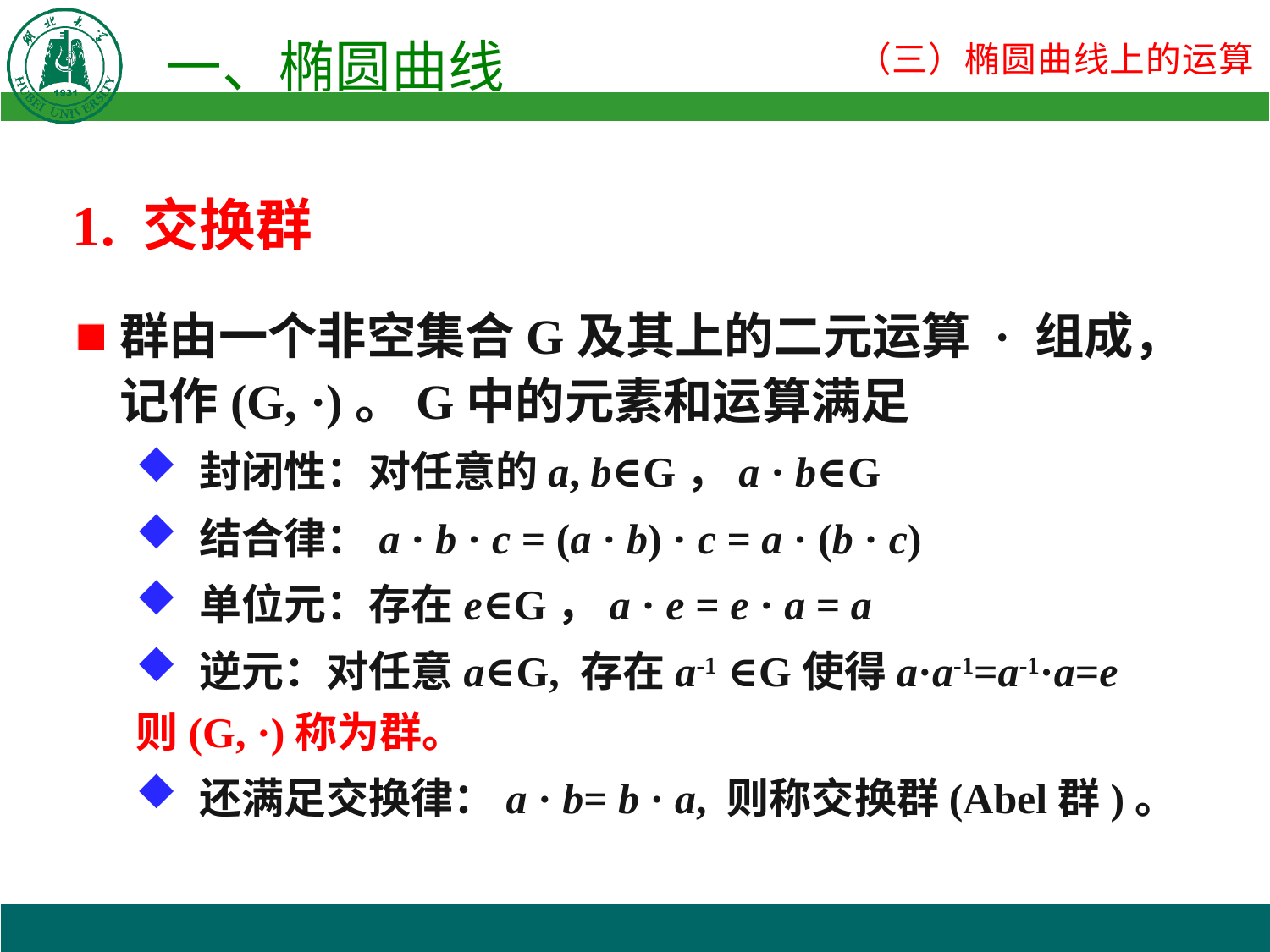

1. 交换群
群由一个非空集合G及其上的二元运算 · 组成，记作(G, ·)。G中的元素和运算满足
封闭性：对任意的a, b∈G，a · b∈G
结合律：a · b · c = (a · b) · c = a · (b · c)
单位元：存在e∈G，a · e = e · a = a
逆元：对任意a∈G, 存在a-1 ∈G使得a·a-1=a-1·a=e
则(G, ·)称为群。
还满足交换律：a · b= b · a, 则称交换群(Abel群)。